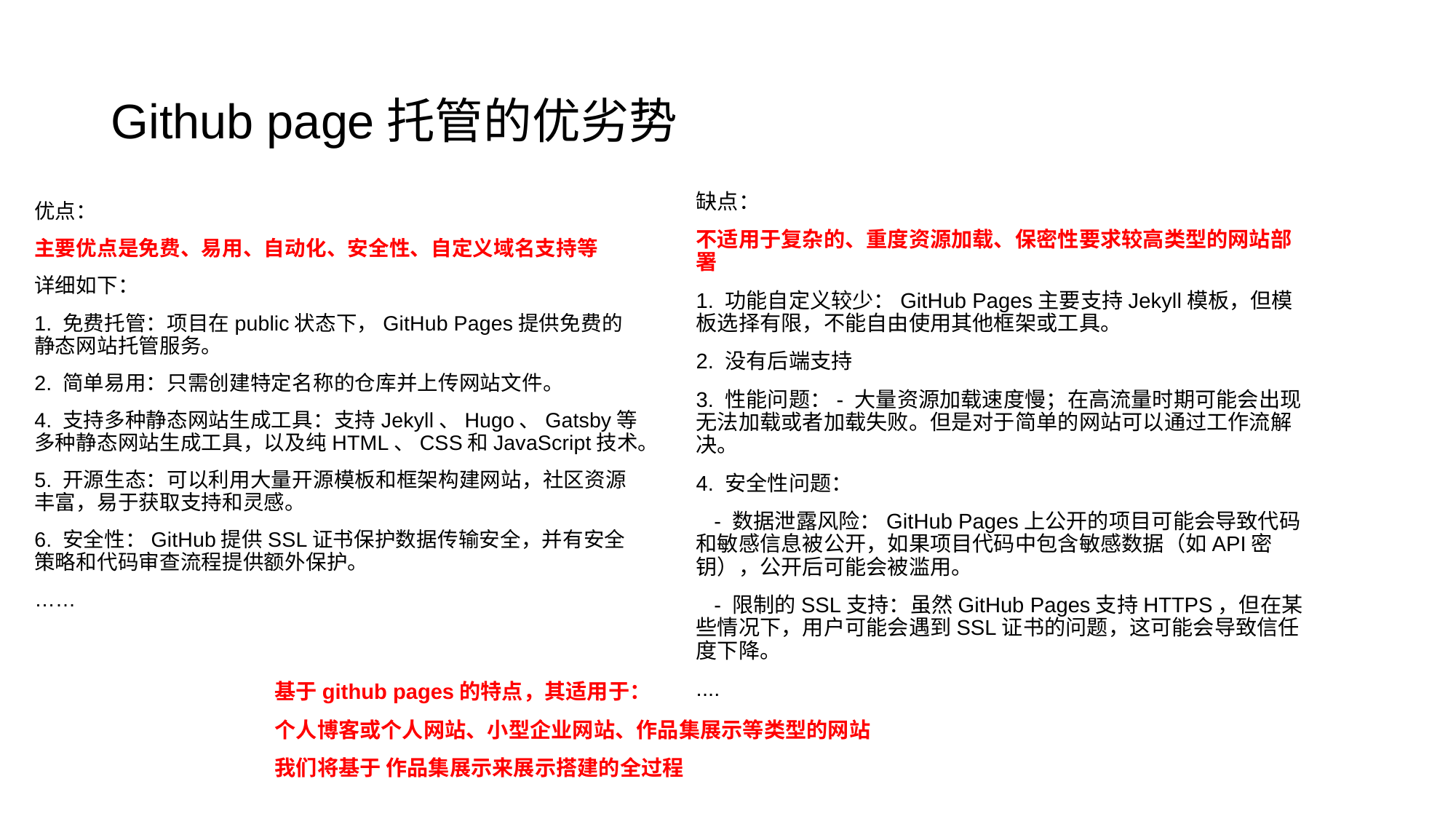

# Github page托管的优劣势
缺点：
不适用于复杂的、重度资源加载、保密性要求较高类型的网站部署
1. 功能自定义较少：GitHub Pages主要支持Jekyll模板，但模板选择有限，不能自由使用其他框架或工具。
2. 没有后端支持
3. 性能问题：- 大量资源加载速度慢；在高流量时期可能会出现无法加载或者加载失败。但是对于简单的网站可以通过工作流解决。
4. 安全性问题：
   - 数据泄露风险：GitHub Pages上公开的项目可能会导致代码和敏感信息被公开，如果项目代码中包含敏感数据（如API密钥），公开后可能会被滥用。
   - 限制的SSL支持：虽然GitHub Pages支持HTTPS，但在某些情况下，用户可能会遇到SSL证书的问题，这可能会导致信任度下降。
....
优点：
主要优点是免费、易用、自动化、安全性、自定义域名支持等
详细如下：
1. 免费托管：项目在public状态下，GitHub Pages提供免费的静态网站托管服务。
2. 简单易用：只需创建特定名称的仓库并上传网站文件。
4. 支持多种静态网站生成工具：支持Jekyll、Hugo、Gatsby等多种静态网站生成工具，以及纯HTML、CSS和JavaScript技术。
5. 开源生态：可以利用大量开源模板和框架构建网站，社区资源丰富，易于获取支持和灵感。
6. 安全性：GitHub提供SSL证书保护数据传输安全，并有安全策略和代码审查流程提供额外保护。
……
基于github pages的特点，其适用于：
个人博客或个人网站、小型企业网站、作品集展示等类型的网站
我们将基于 作品集展示来展示搭建的全过程